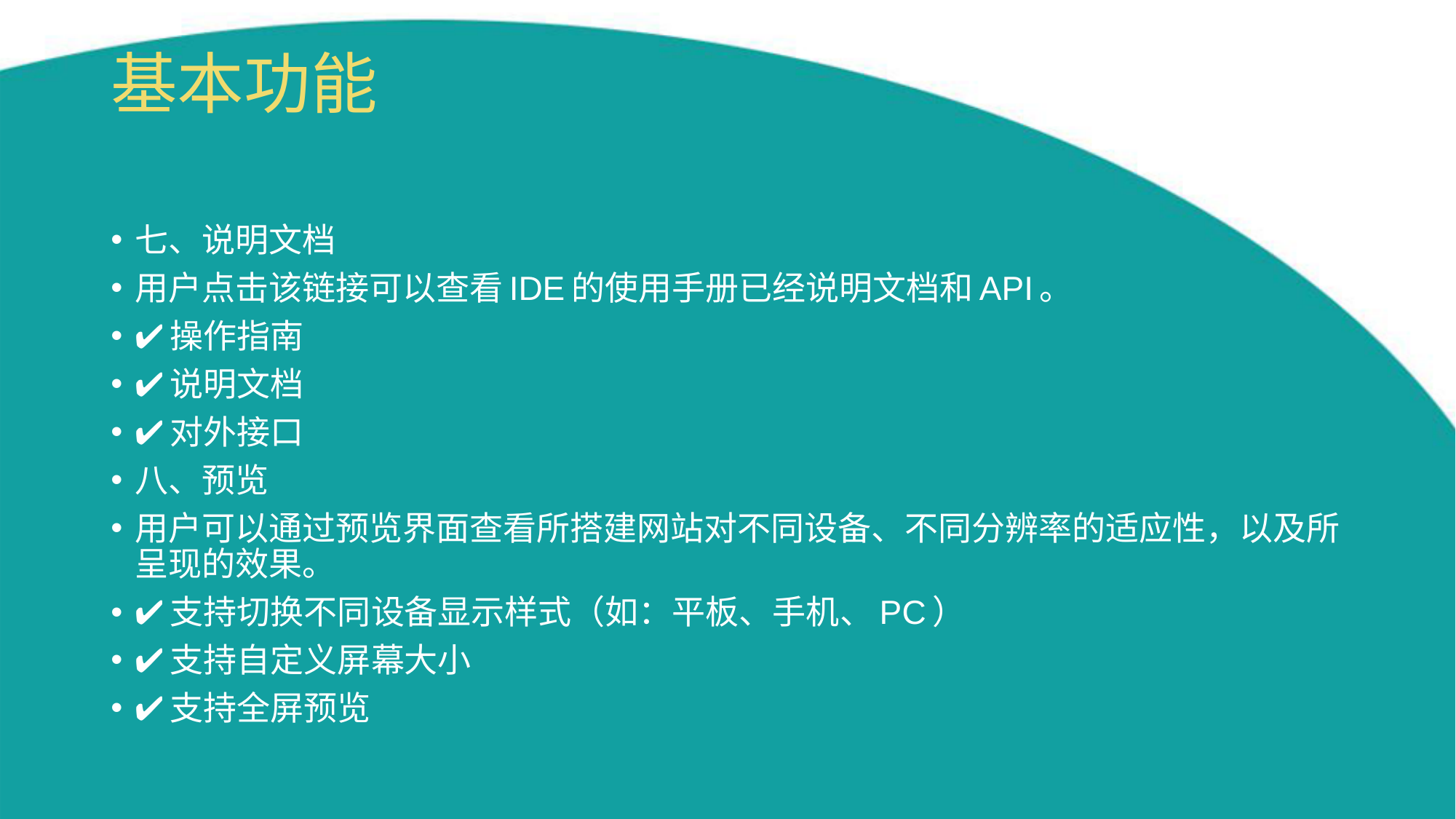

基本功能

七、说明文档
用户点击该链接可以查看IDE的使用手册已经说明文档和API。
✔操作指南
✔说明文档
✔对外接口
八、预览
用户可以通过预览界面查看所搭建网站对不同设备、不同分辨率的适应性，以及所呈现的效果。
✔支持切换不同设备显示样式（如：平板、手机、PC）
✔支持自定义屏幕大小
✔支持全屏预览